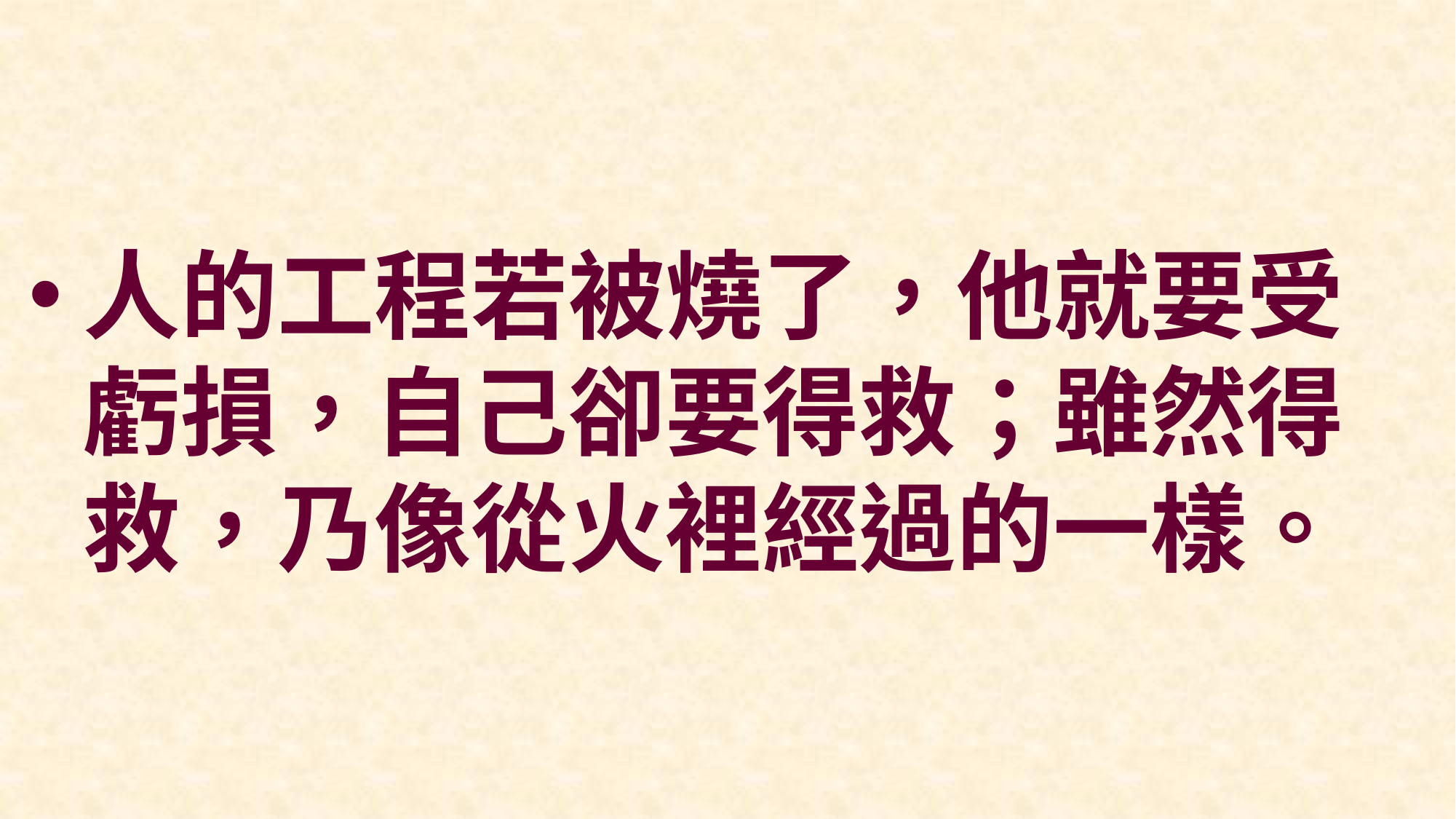

人的工程若被燒了，他就要受虧損，自己卻要得救；雖然得救，乃像從火裡經過的一樣。